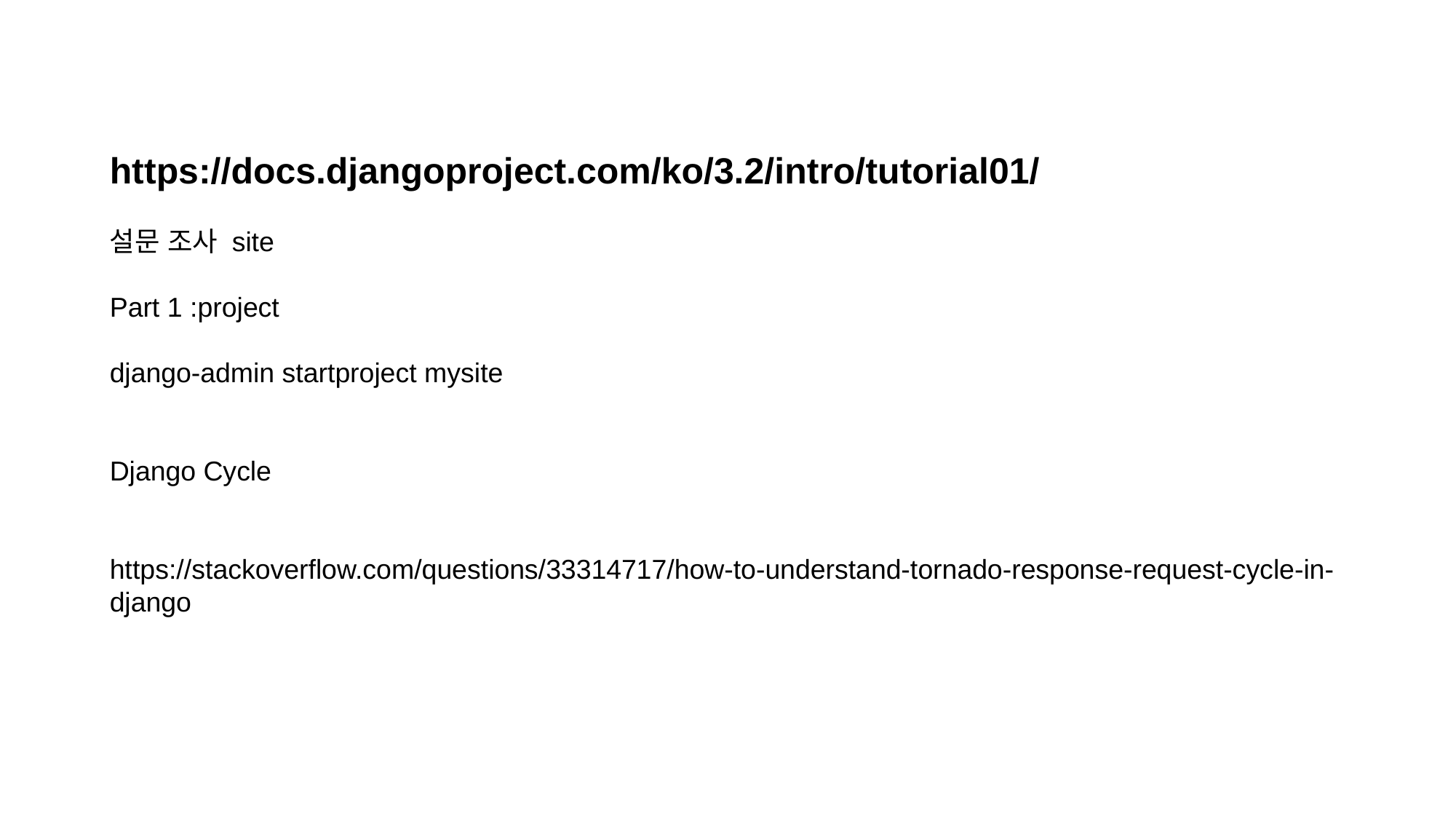

https://docs.djangoproject.com/ko/3.2/intro/tutorial01/

설문 조사 site

Part 1 :project

django-admin startproject mysite

Django Cycle

https://stackoverflow.com/questions/33314717/how-to-understand-tornado-response-request-cycle-in-django